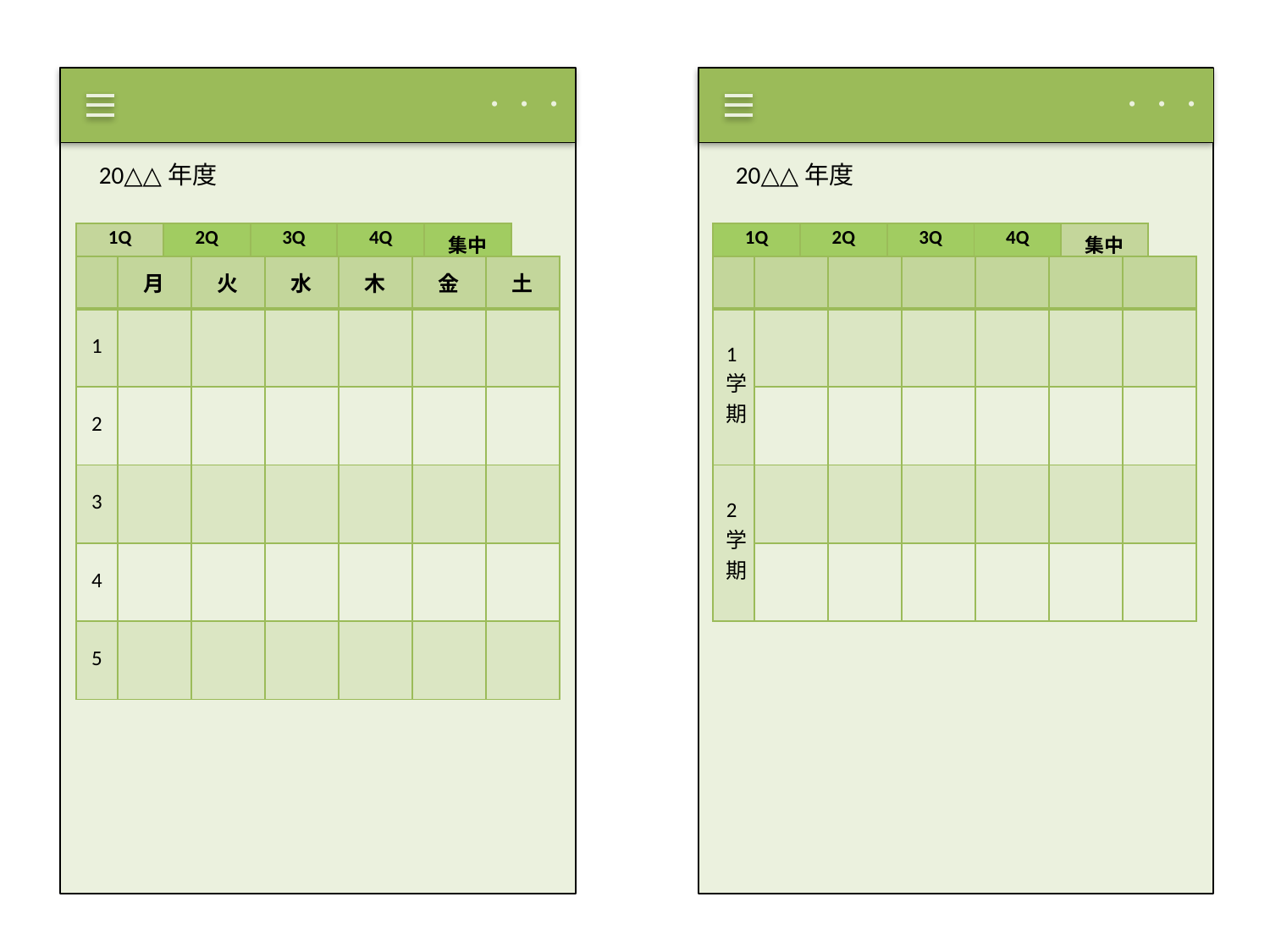

・・・

・・・
20△△年度
20△△年度
| 1Q | 2Q | 3Q | 4Q | 集中 |
| --- | --- | --- | --- | --- |
| 1Q | 2Q | 3Q | 4Q | 集中 |
| --- | --- | --- | --- | --- |
|  | 月 | 火 | 水 | 木 | 金 | 土 |
| --- | --- | --- | --- | --- | --- | --- |
| 1 |  |  |  |  |  |  |
| 2 |  |  |  |  |  |  |
| 3 |  |  |  |  |  |  |
| 4 |  |  |  |  |  |  |
| 5 |  |  |  |  |  |  |
|  |  |  |  |  |  |  |
| --- | --- | --- | --- | --- | --- | --- |
| 1学期 |  |  |  |  |  |  |
|  |  |  |  |  |  |  |
| 2学期 |  |  |  |  |  |  |
|  |  |  |  |  |  |  |